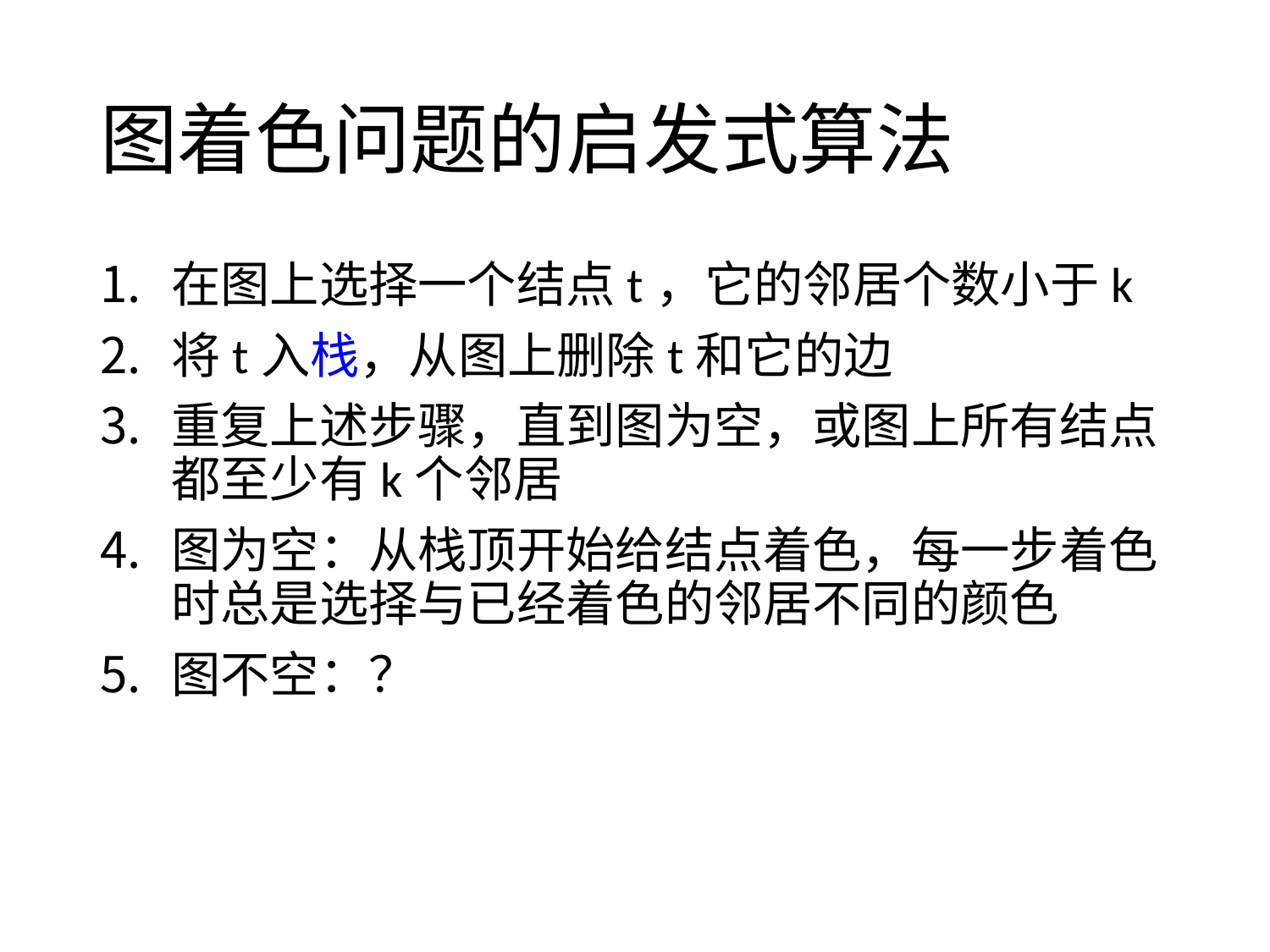

# 图着色问题的启发式算法
在图上选择一个结点t，它的邻居个数小于k
将t入栈，从图上删除t和它的边
重复上述步骤，直到图为空，或图上所有结点都至少有k个邻居
图为空：从栈顶开始给结点着色，每一步着色时总是选择与已经着色的邻居不同的颜色
图不空：？